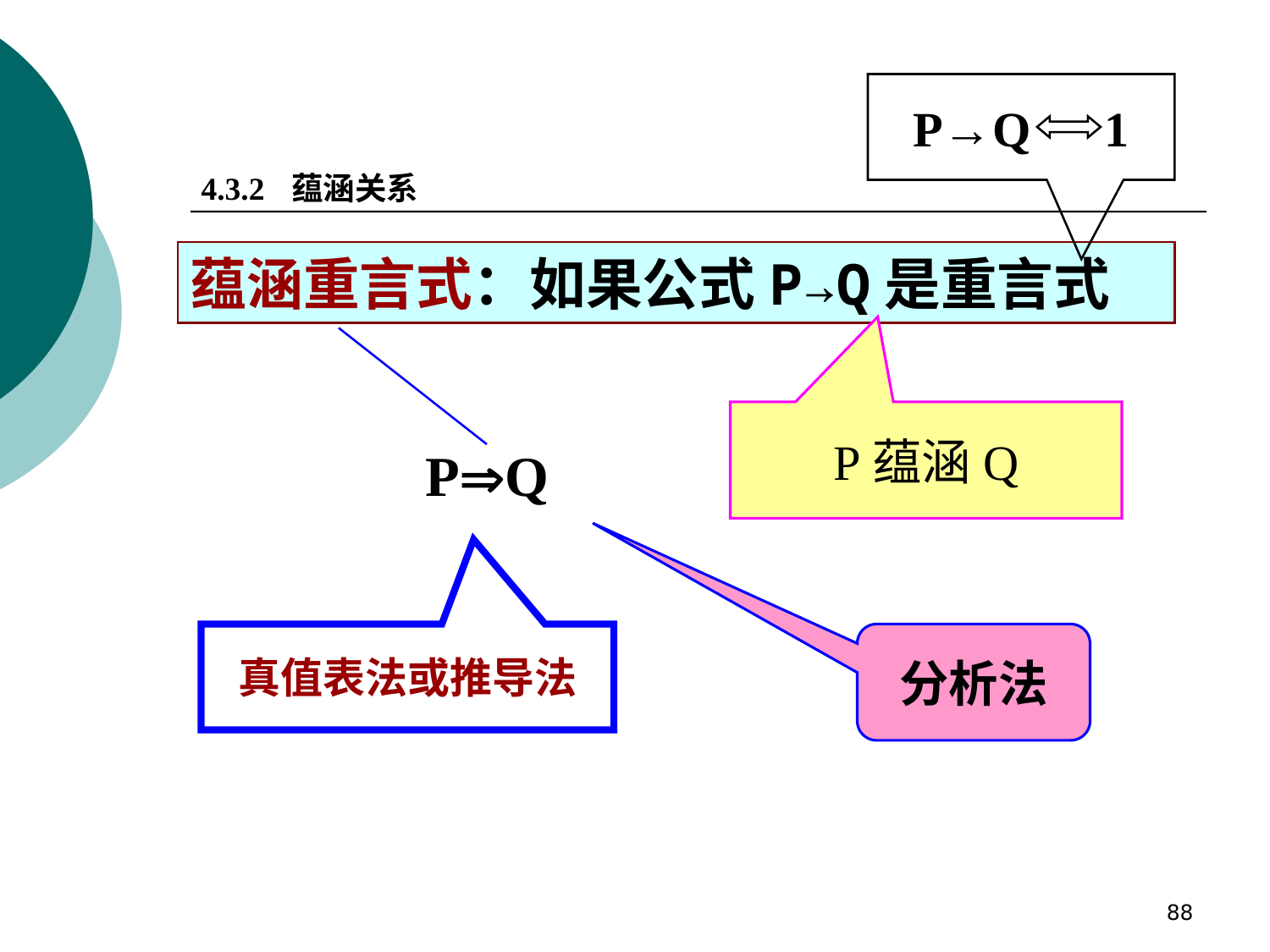

P→Q      1

4.3.2 蕴涵关系
蕴涵重言式：如果公式P→Q是重言式

P⇒Q
P蕴涵Q
真值表法或推导法
分析法
88